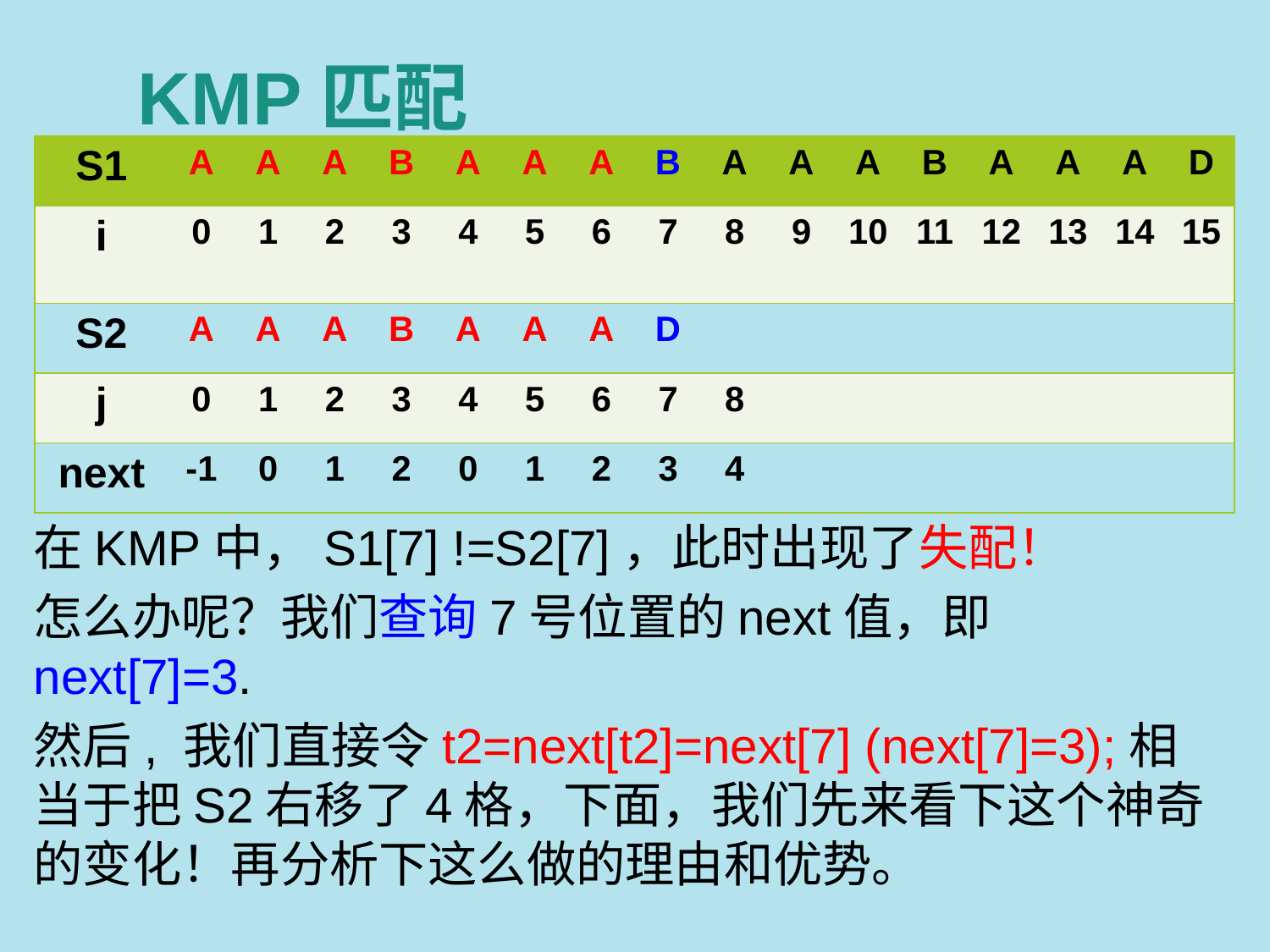

# KMP匹配
| S1 | A | A | A | B | A | A | A | B | A | A | A | B | A | A | A | D |
| --- | --- | --- | --- | --- | --- | --- | --- | --- | --- | --- | --- | --- | --- | --- | --- | --- |
| i | 0 | 1 | 2 | 3 | 4 | 5 | 6 | 7 | 8 | 9 | 10 | 11 | 12 | 13 | 14 | 15 |
| S2 | A | A | A | B | A | A | A | D |  |  |  |  |  |  |  |  |
| j | 0 | 1 | 2 | 3 | 4 | 5 | 6 | 7 | 8 |  |  |  |  |  |  |  |
| next | -1 | 0 | 1 | 2 | 0 | 1 | 2 | 3 | 4 |  |  |  |  |  |  |  |

在KMP中，S1[7] !=S2[7]，此时出现了失配！
怎么办呢？我们查询7号位置的next值，即next[7]=3.
然后, 我们直接令t2=next[t2]=next[7] (next[7]=3);相当于把S2右移了4格，下面，我们先来看下这个神奇的变化！再分析下这么做的理由和优势。